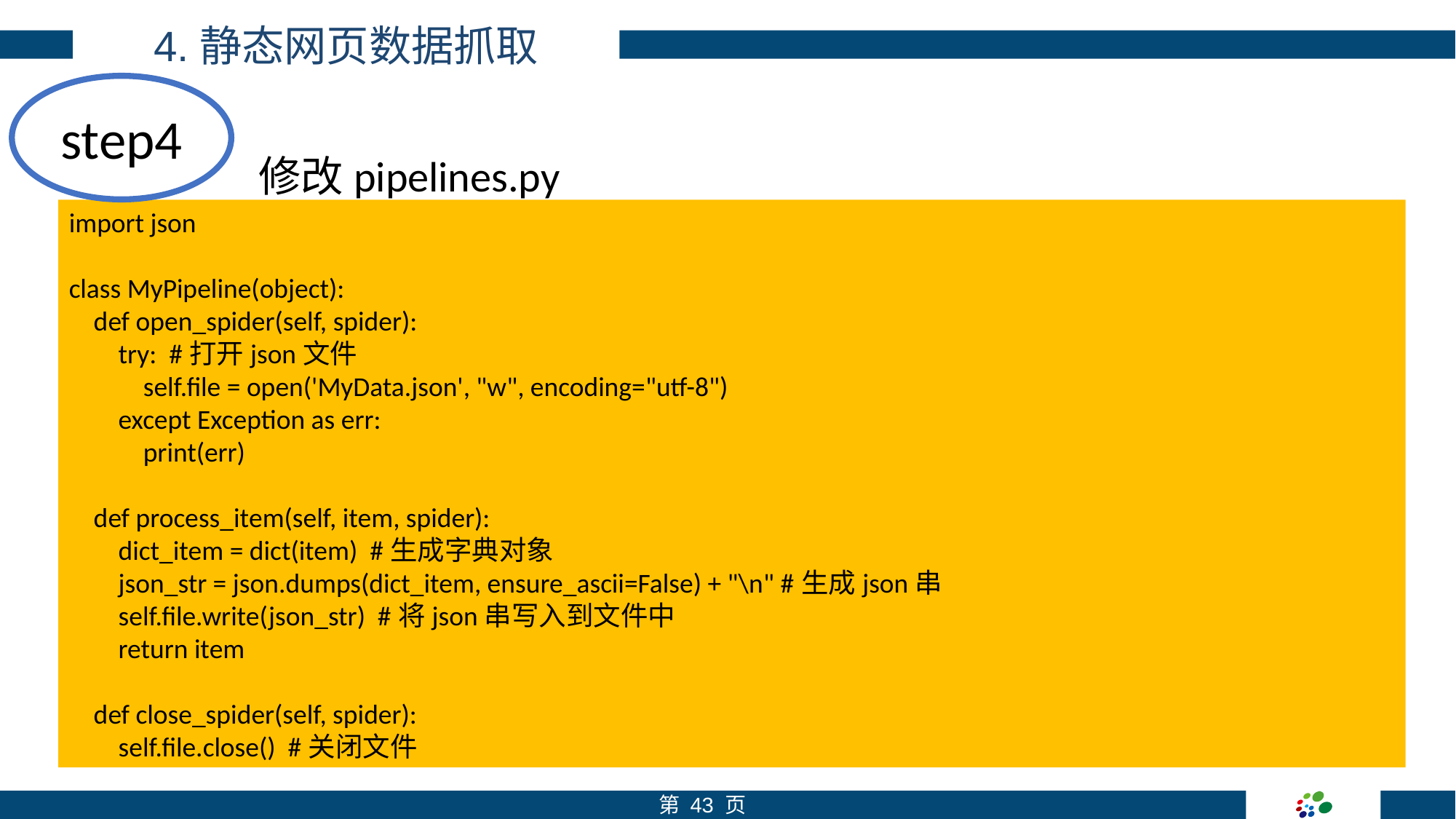

4.静态网页数据抓取
step4
修改pipelines.py
import json

class MyPipeline(object):
    def open_spider(self, spider):
        try:  #打开json文件
            self.file = open('MyData.json', "w", encoding="utf-8")
        except Exception as err:
            print(err)

    def process_item(self, item, spider):
        dict_item = dict(item)  #生成字典对象
        json_str = json.dumps(dict_item, ensure_ascii=False) + "\n" #生成json串
        self.file.write(json_str)  #将json串写入到文件中
        return item

    def close_spider(self, spider):
        self.file.close()  #关闭文件